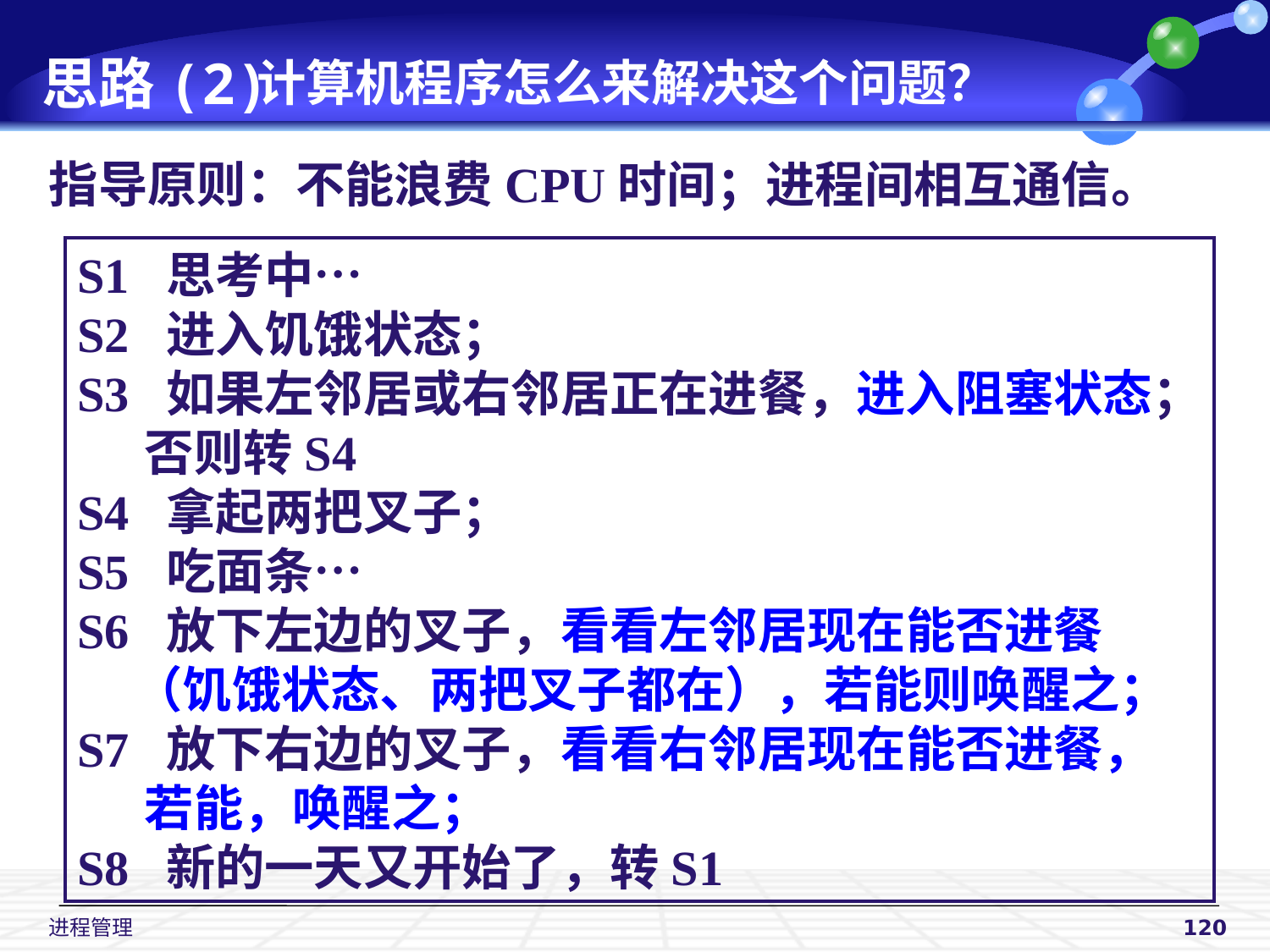

思路(2)
计算机程序怎么来解决这个问题？
指导原则：不能浪费CPU时间；进程间相互通信。
S1  思考中…
S2  进入饥饿状态；
S3  如果左邻居或右邻居正在进餐，进入阻塞状态；
      否则转S4
S4  拿起两把叉子；
S5  吃面条…
S6  放下左边的叉子，看看左邻居现在能否进餐
     （饥饿状态、两把叉子都在），若能则唤醒之；
S7  放下右边的叉子，看看右邻居现在能否进餐，
      若能，唤醒之；
S8  新的一天又开始了，转S1
   进程管理
120